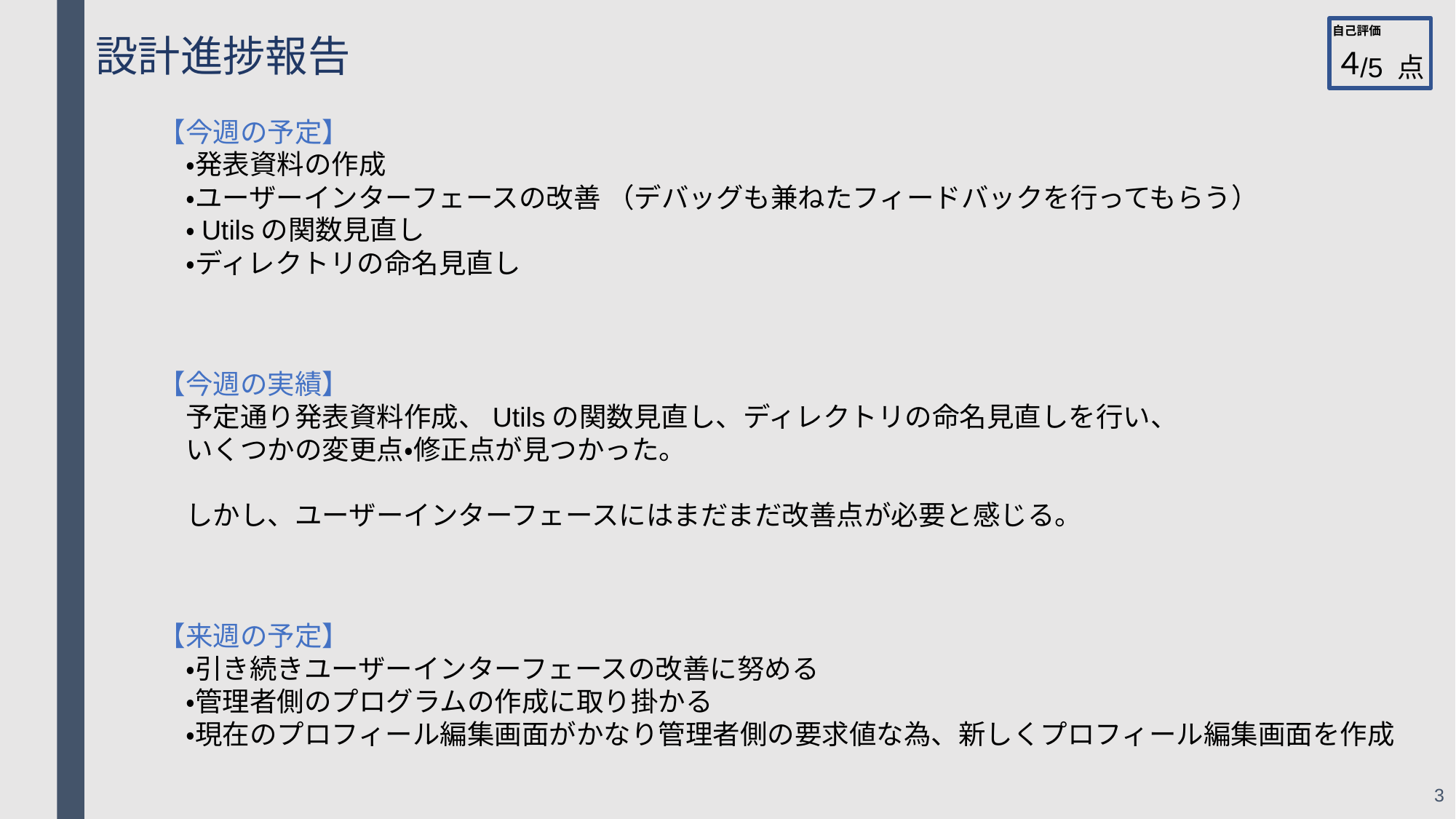

自己評価

設計進捗報告
４
/5 点
【今週の予定】
　・発表資料の作成
　・ユーザーインターフェースの改善 （デバッグも兼ねたフィードバックを行ってもらう）
　・Utilsの関数見直し
　・ディレクトリの命名見直し
【今週の実績】
　予定通り発表資料作成、Utilsの関数見直し、ディレクトリの命名見直しを行い、
　いくつかの変更点・修正点が見つかった。

　しかし、ユーザーインターフェースにはまだまだ改善点が必要と感じる。
【来週の予定】
　・引き続きユーザーインターフェースの改善に努める
　・管理者側のプログラムの作成に取り掛かる
　・現在のプロフィール編集画面がかなり管理者側の要求値な為、新しくプロフィール編集画面を作成
3